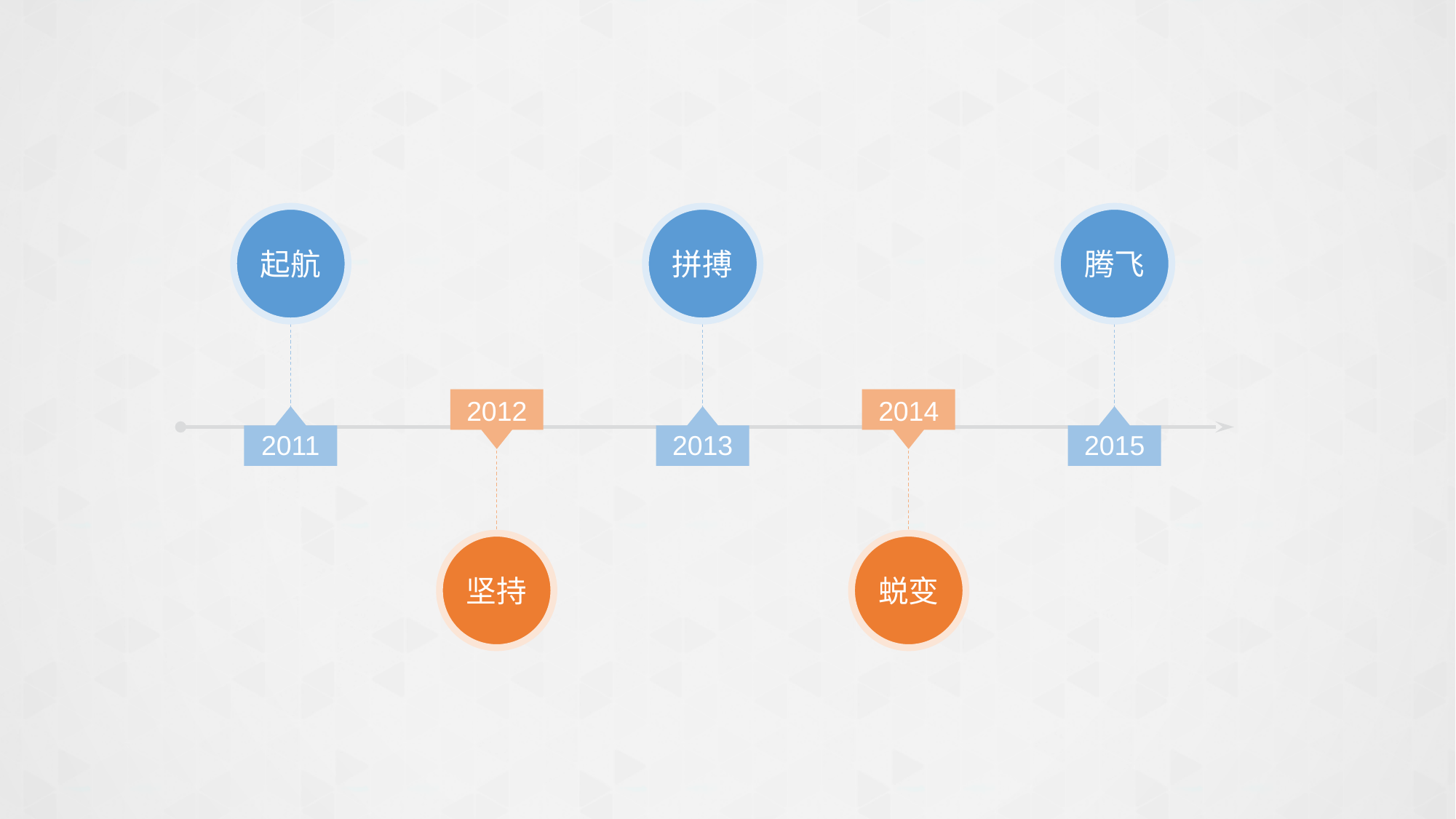

起航
拼搏
腾飞
2012
2014
2011
2013
2015
坚持
蜕变